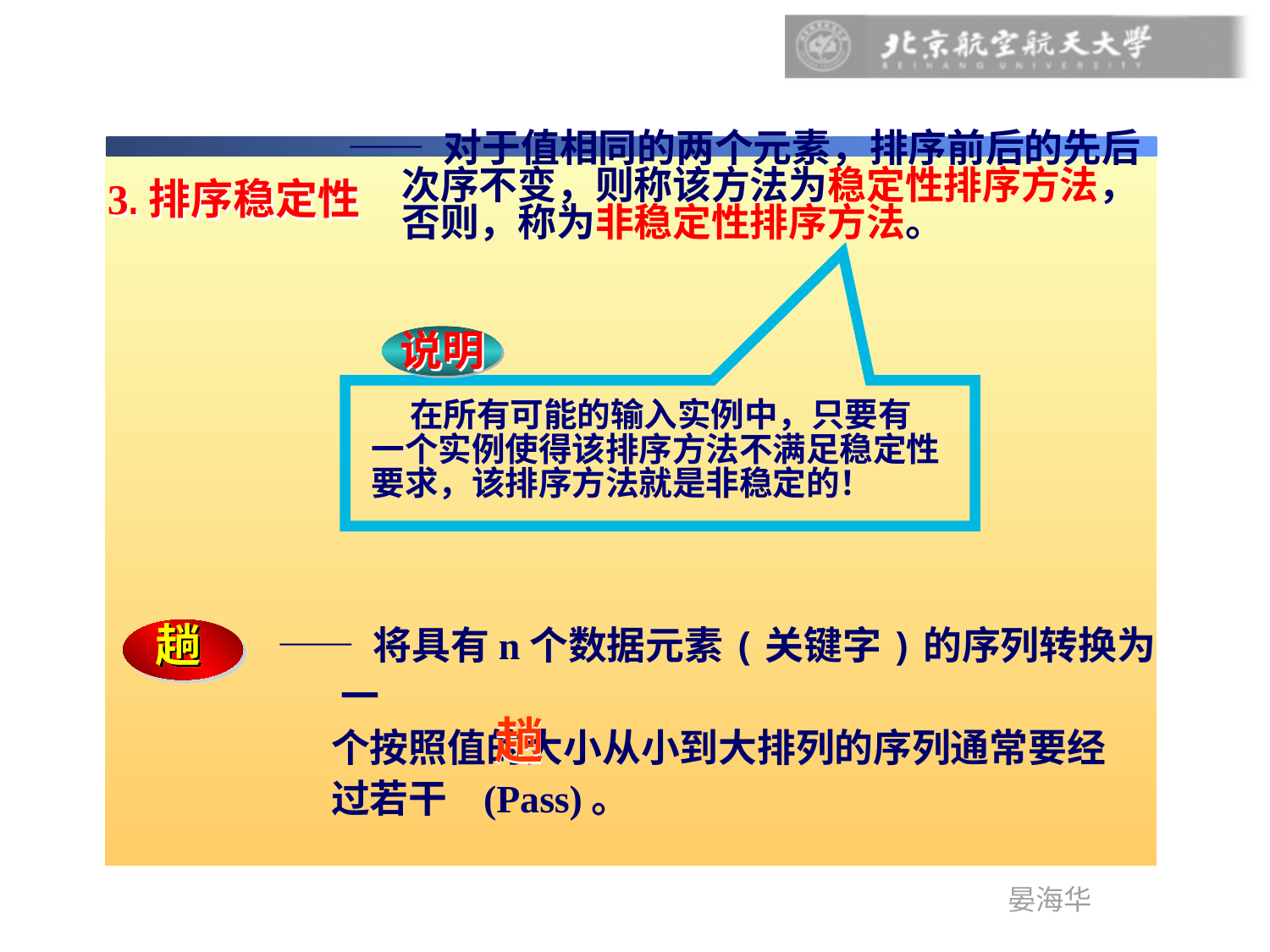

—— 对于值相同的两个元素，排序前后的先后
         次序不变，则称该方法为稳定性排序方法，
         否则，称为非稳定性排序方法。
3.排序稳定性
说明

    在所有可能的输入实例中，只要有
一个实例使得该排序方法不满足稳定性
要求，该排序方法就是非稳定的！
—— 将具有n个数据元素(关键字)的序列转换为一
     个按照值的大小从小到大排列的序列通常要经
     过若干   (Pass)。
趟
趟